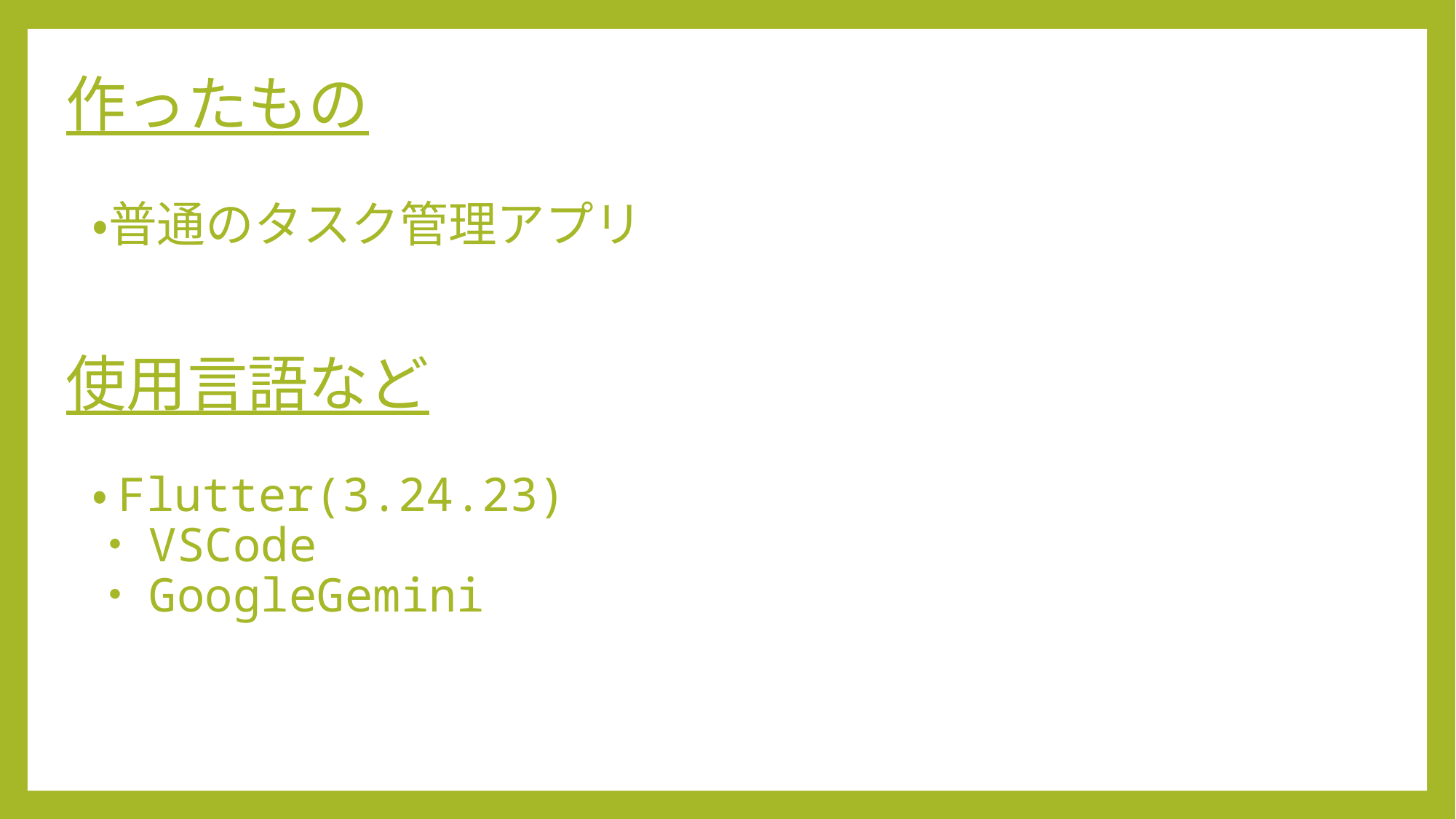

# 作ったもの
・普通のタスク管理アプリ
使用言語など
・Flutter(3.24.23)
・VSCode
・GoogleGemini